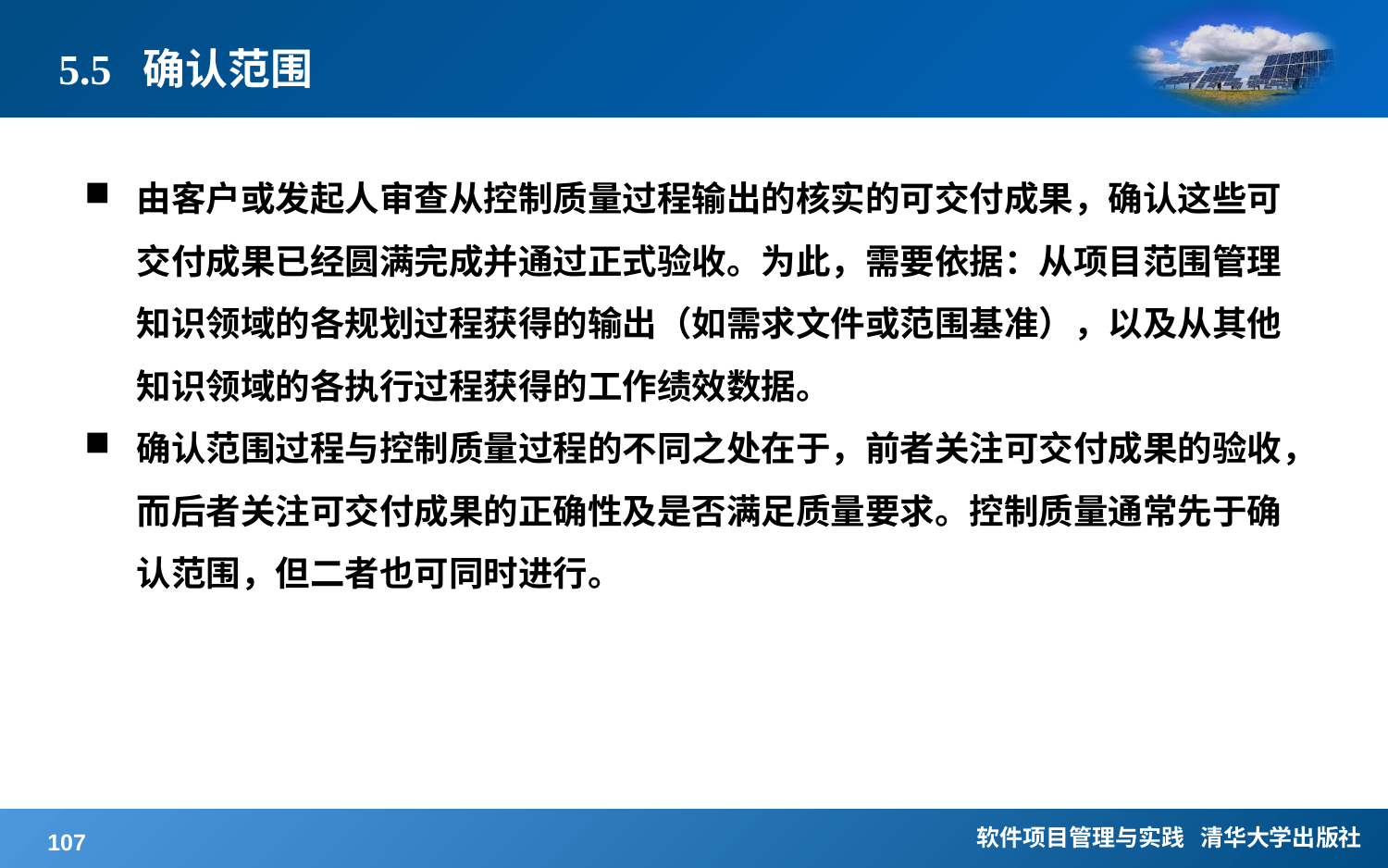

# 5.5  确认范围
由客户或发起人审查从控制质量过程输出的核实的可交付成果，确认这些可交付成果已经圆满完成并通过正式验收。为此，需要依据：从项目范围管理知识领域的各规划过程获得的输出（如需求文件或范围基准），以及从其他知识领域的各执行过程获得的工作绩效数据。
确认范围过程与控制质量过程的不同之处在于，前者关注可交付成果的验收，而后者关注可交付成果的正确性及是否满足质量要求。控制质量通常先于确认范围，但二者也可同时进行。